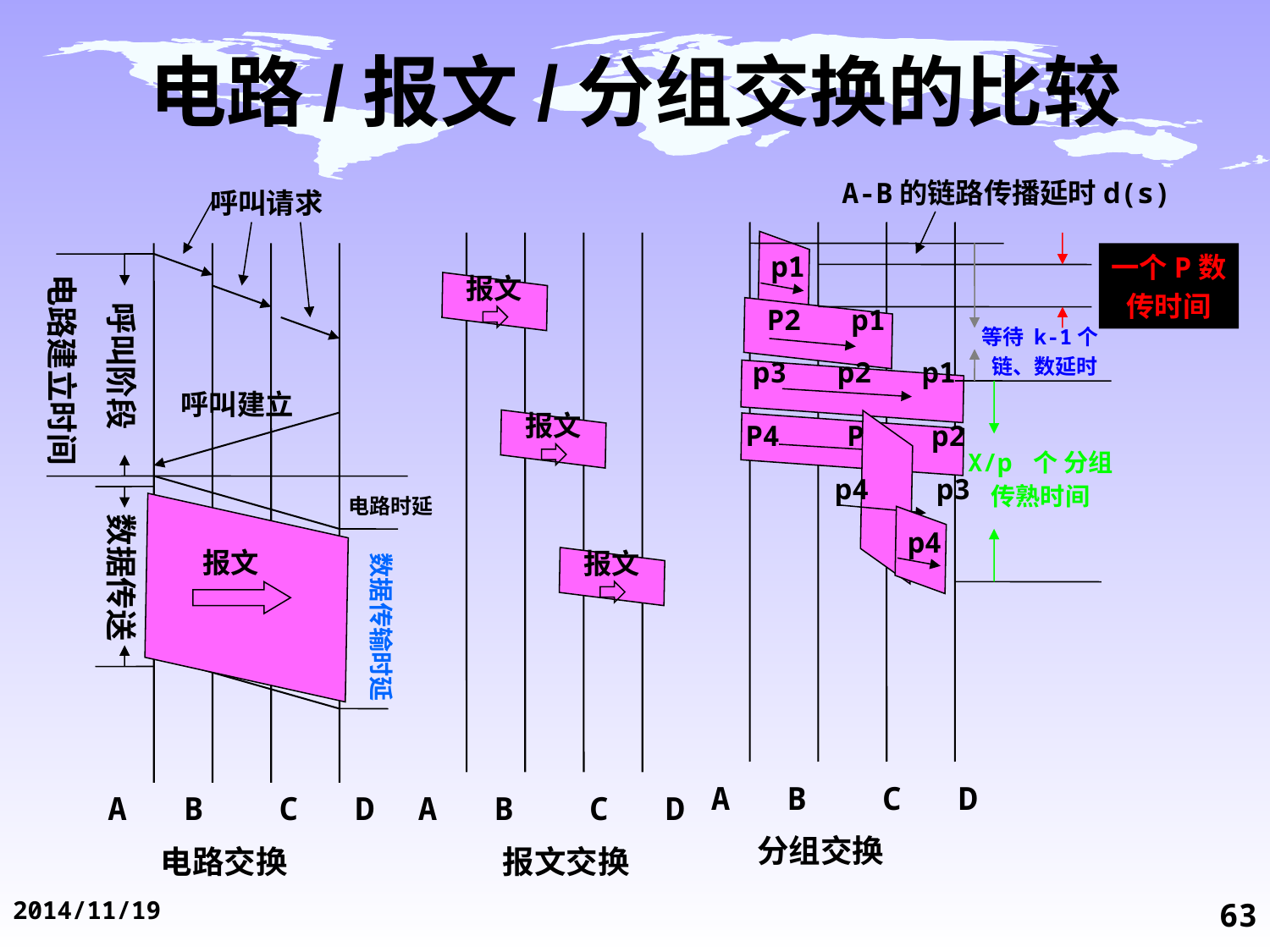

# 电路/报文/分组交换的比较
A-B的链路传播延时d(s)
呼叫请求

p1

一个P数
传时间
电路建立时间

报文

呼叫阶段
P2   p1

等待 k-1个
 链、数延时

 p3   p2   p1

呼叫建立

报文

P4    P3   p2
X/p 个 分组
传熟时间

 p4    p3

电路时延

数据传送
p4

报文

报文
数据传输时延

A   B    C   D
A   B    C   D
A   B    C   D
分组交换
电路交换
报文交换
2014/11/19
63